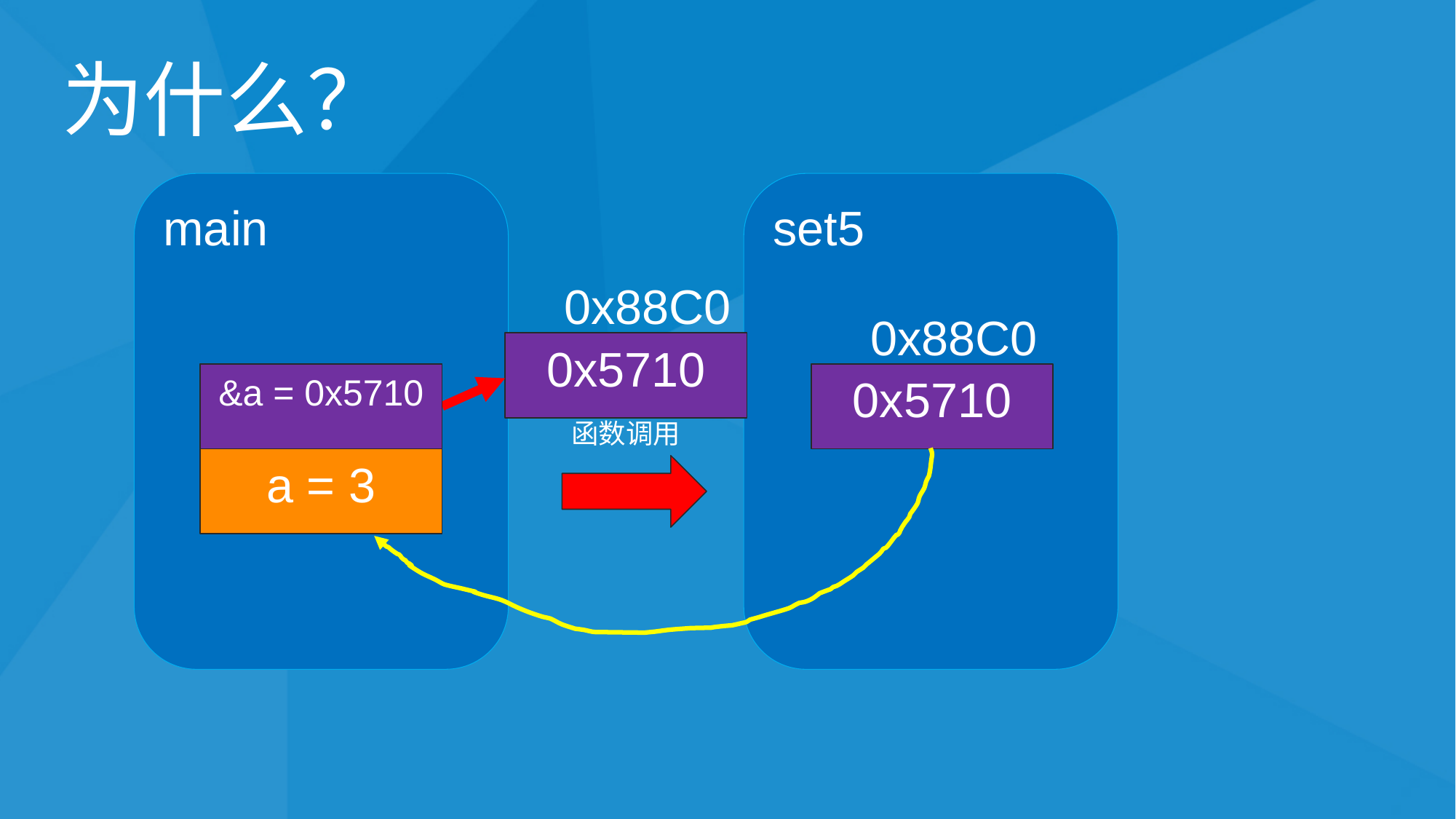

# 为什么？
set5
main
0x88C0
0x88C0
0x5710
&a = 0x5710
0x5710
函数调用

a = 3